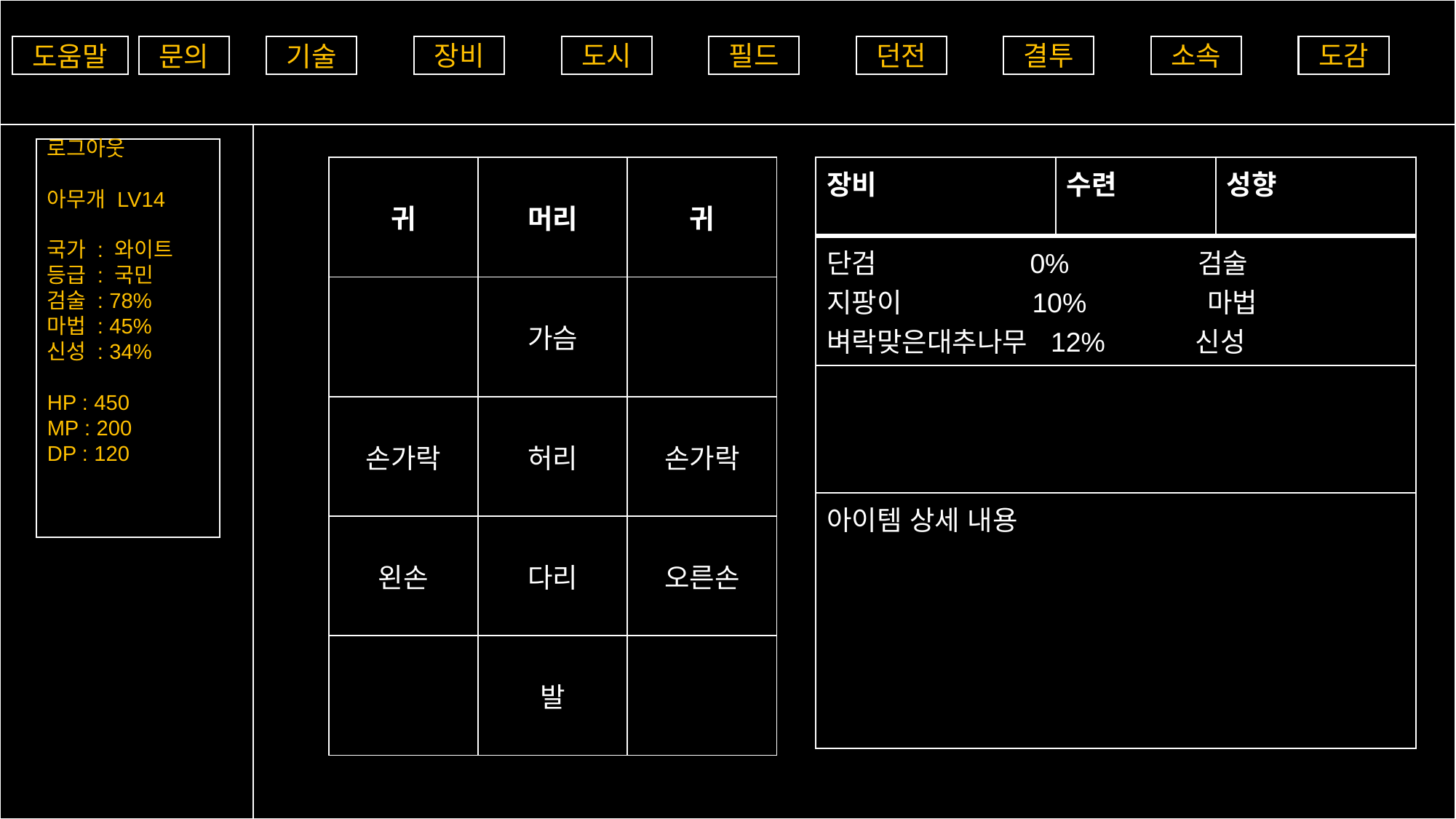

| 귀 | 머리 | 귀 |
| --- | --- | --- |
|  | 가슴 |  |
| 손가락 | 허리 | 손가락 |
| 왼손 | 다리 | 오른손 |
|  | 발 |  |
| 장비 | 수련 | 성향 |
| --- | --- | --- |
| 단검 0% 검술 지팡이 10% 마법 벼락맞은대추나무 12% 신성 |  |  |
|  |  |  |
| 아이템 상세 내용 |  |  |